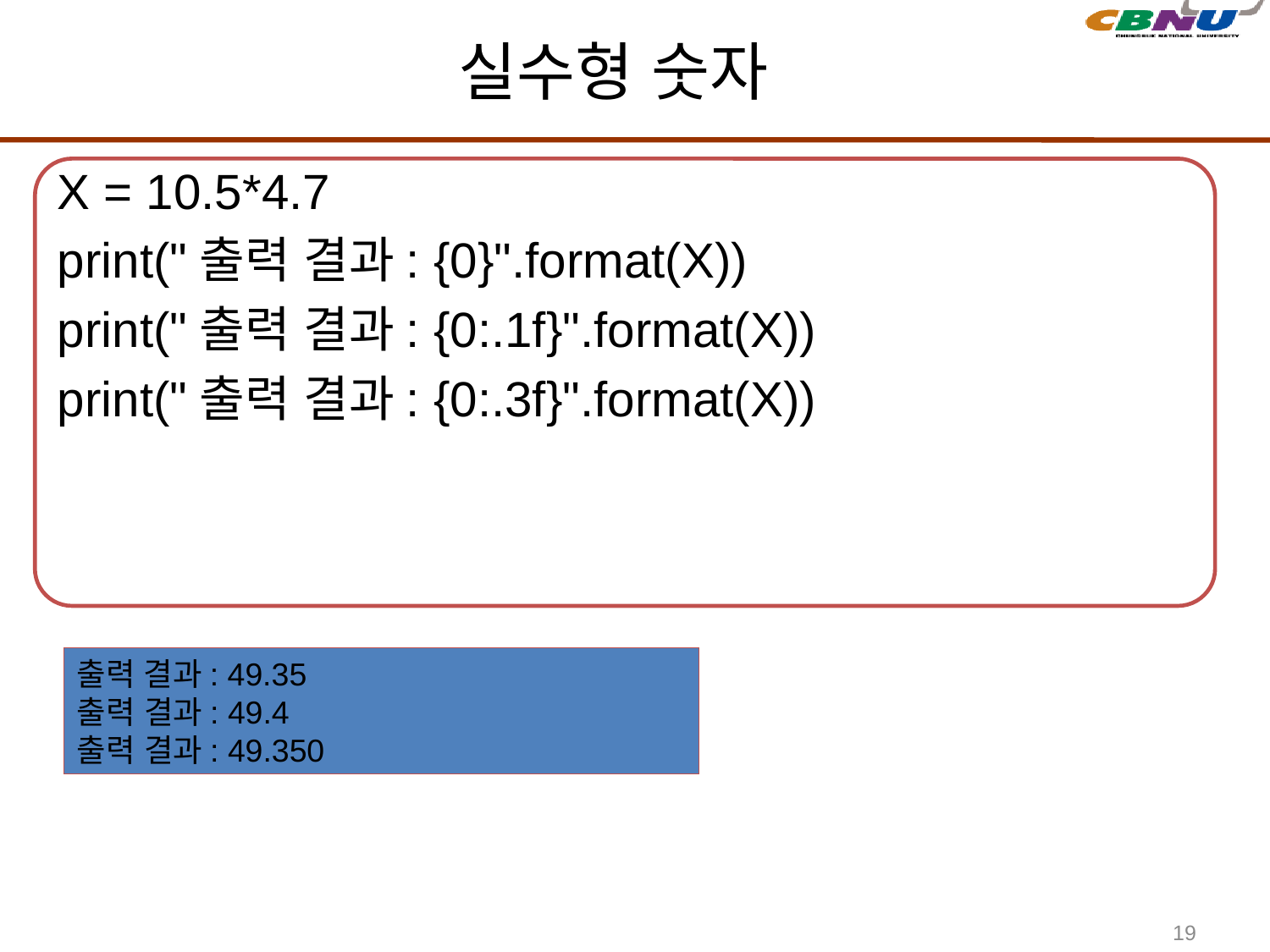

출력 결과: 15 출력 결과: 15 출력 결과: 0.6 출력 결과: 3375 출력 결과: 10
# 실수형 숫자
X = 10.5*4.7
print("출력 결과: {0}".format(X))
print("출력 결과: {0:.1f}".format(X))
print("출력 결과: {0:.3f}".format(X))

출력 결과: 49.35
출력 결과: 49.4
출력 결과: 49.350
19